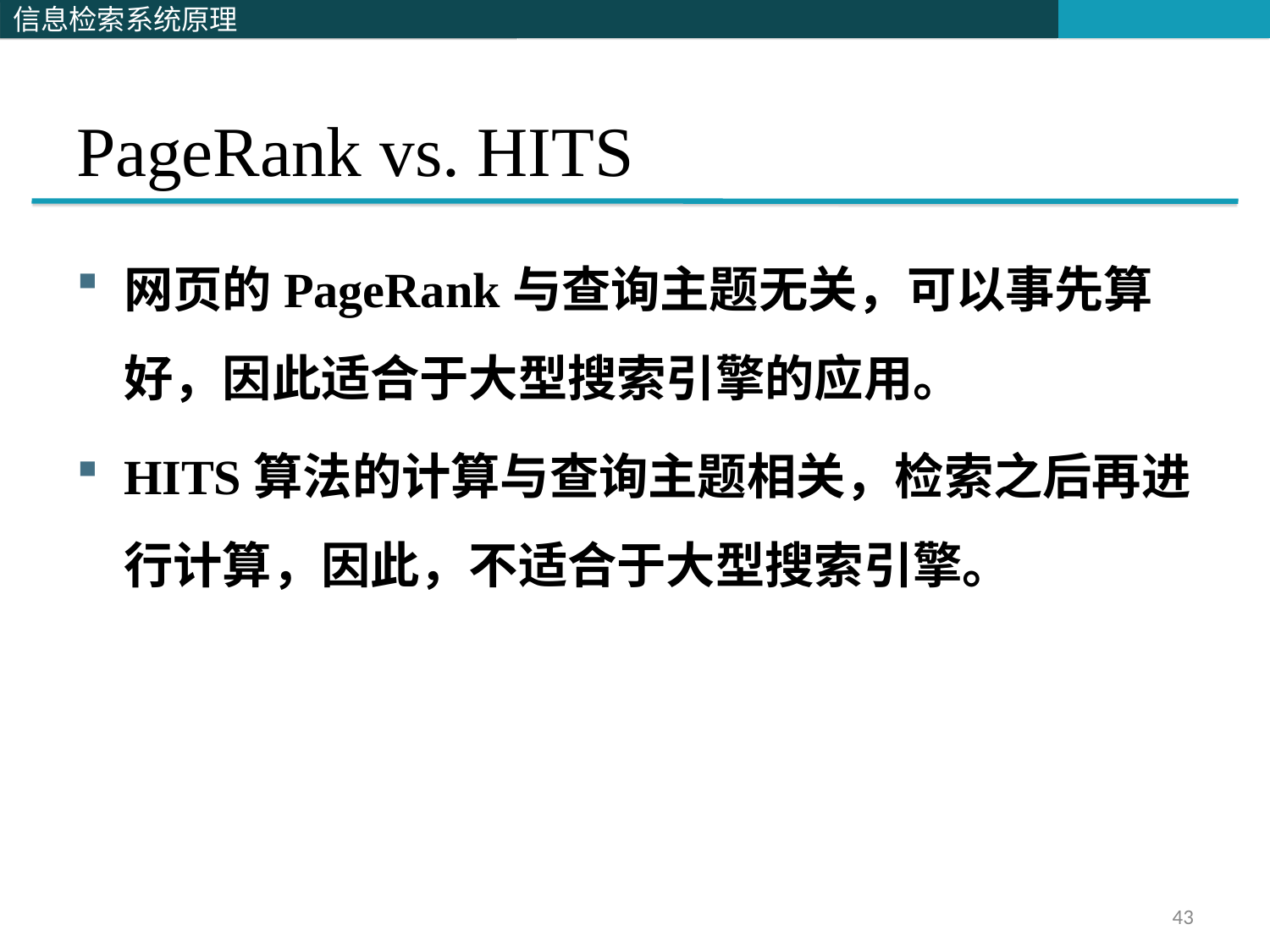

# PageRank vs. HITS
网页的PageRank与查询主题无关，可以事先算好，因此适合于大型搜索引擎的应用。
HITS算法的计算与查询主题相关，检索之后再进行计算，因此，不适合于大型搜索引擎。

43